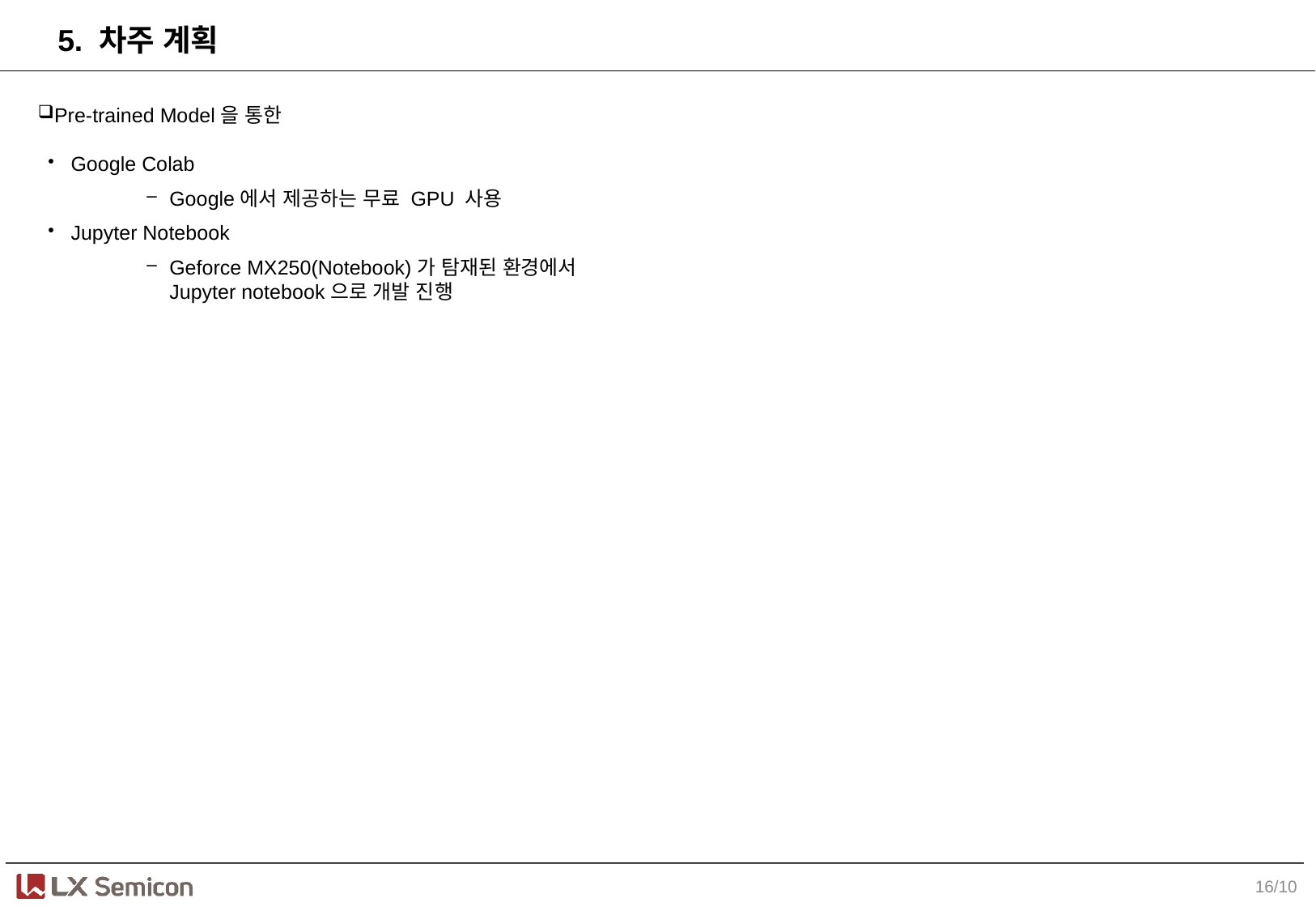

5. 차주 계획
Pre-trained Model을 통한
Google Colab
Google에서 제공하는 무료 GPU 사용
Jupyter Notebook
Geforce MX250(Notebook)가 탐재된 환경에서 Jupyter notebook으로 개발 진행
16/10